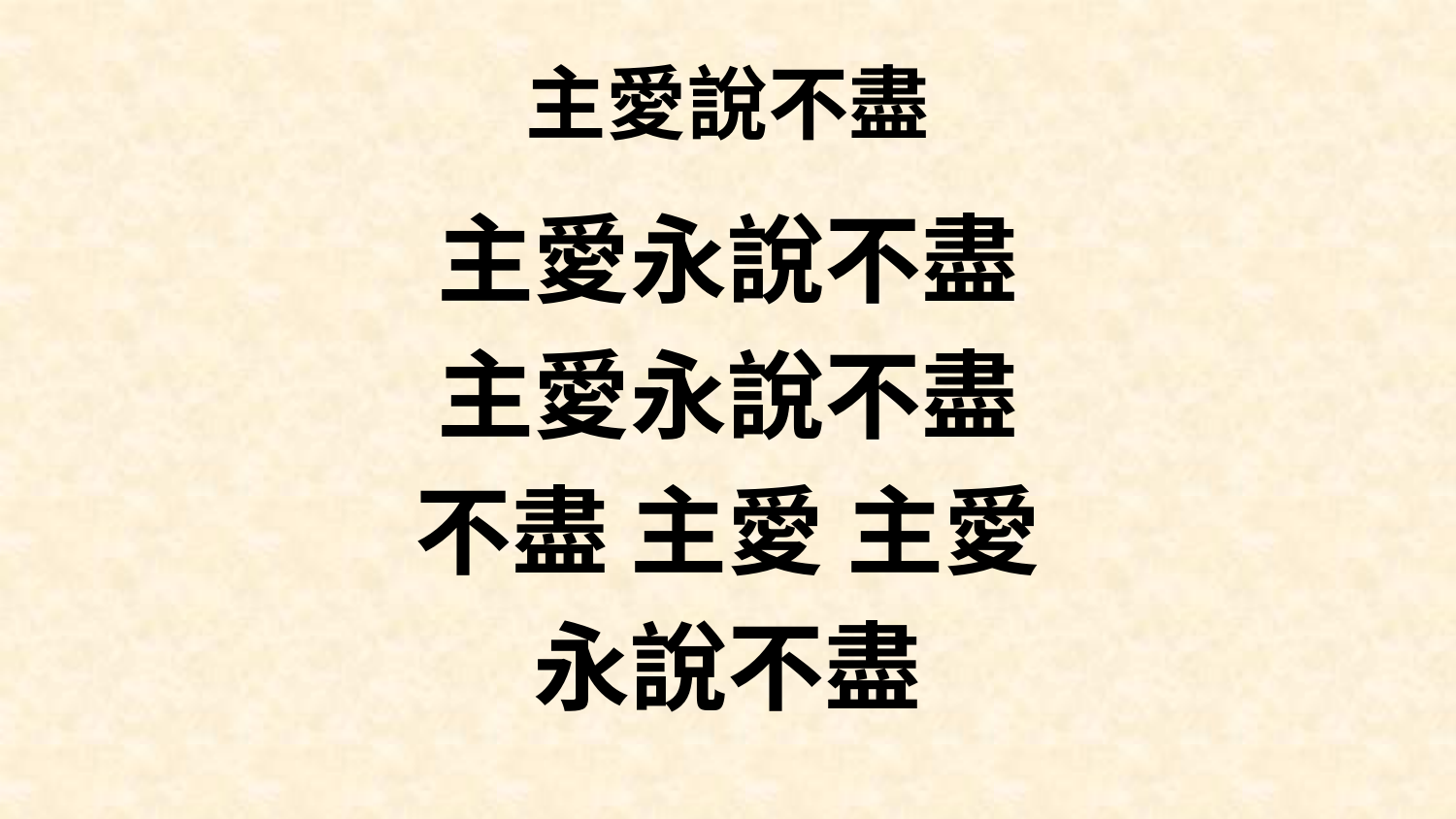

# 主愛說不盡
主愛永說不盡
主愛永說不盡
不盡 主愛 主愛
永說不盡